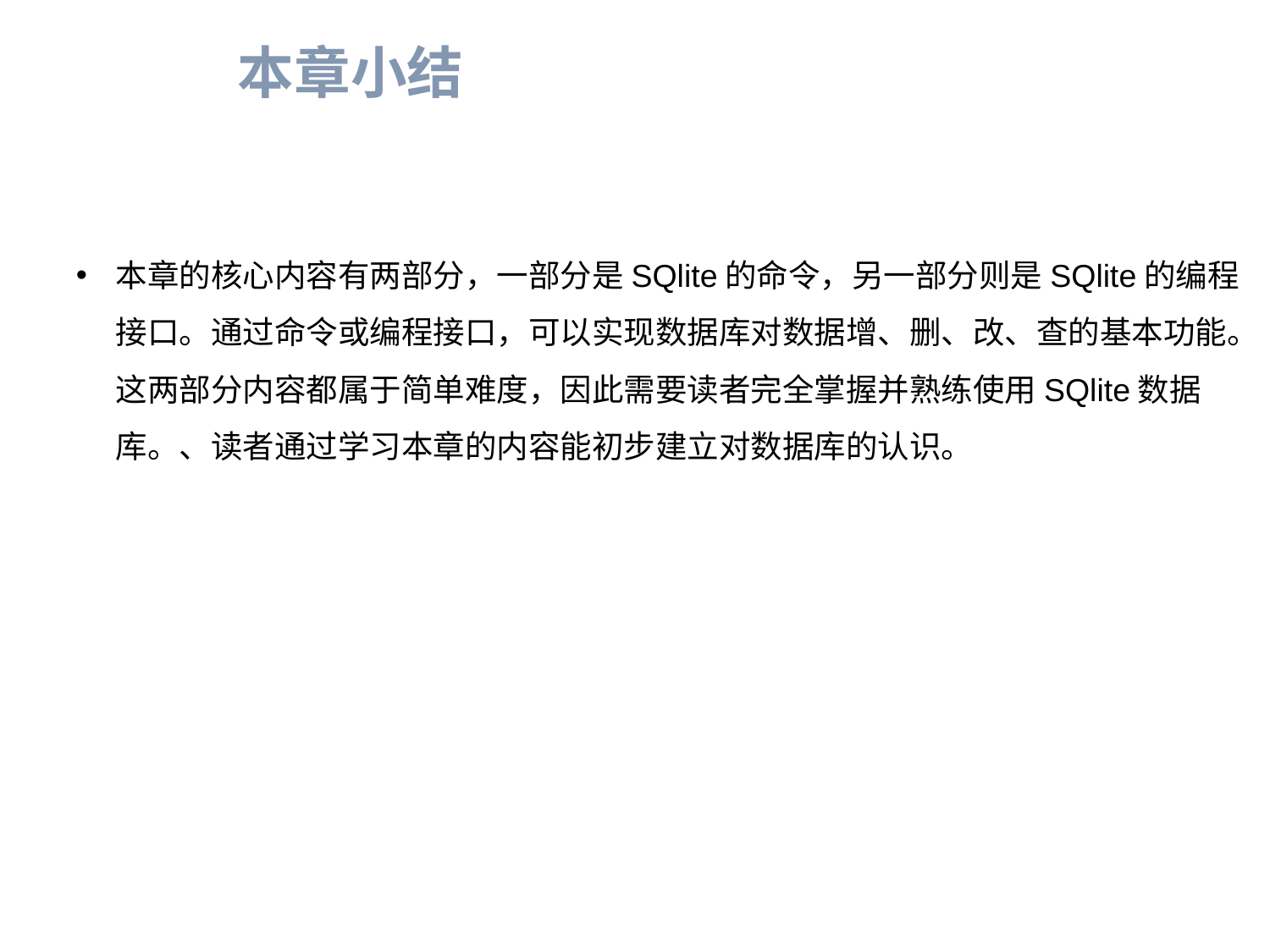

本章小结
本章的核心内容有两部分，一部分是SQlite的命令，另一部分则是SQlite的编程接口。通过命令或编程接口，可以实现数据库对数据增、删、改、查的基本功能。这两部分内容都属于简单难度，因此需要读者完全掌握并熟练使用SQlite数据库。、读者通过学习本章的内容能初步建立对数据库的认识。